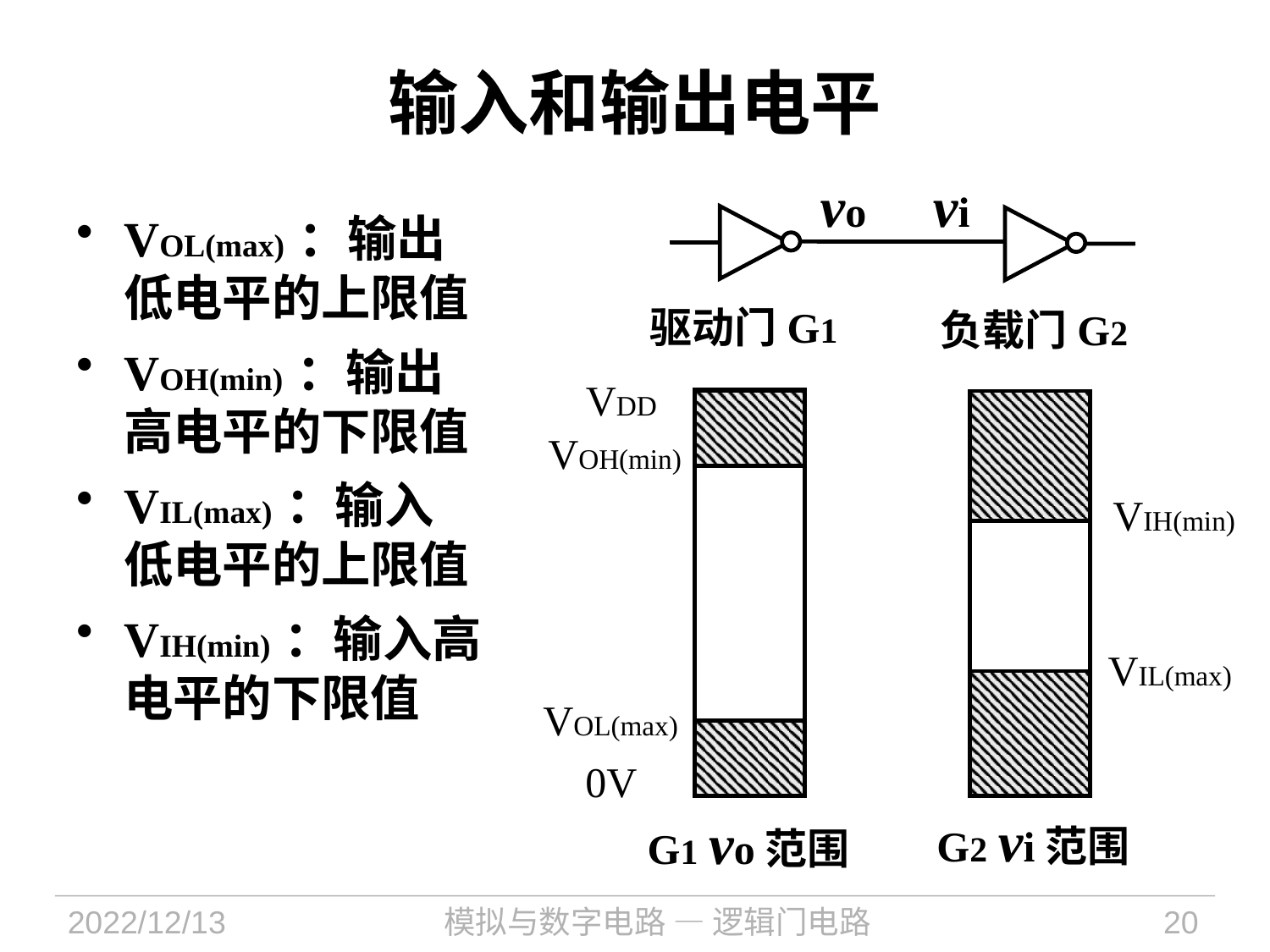

输入和输出电平
vo
vi
VOL(max) ：输出低电平的上限值
VOH(min) ：输出高电平的下限值
VIL(max) ：输入低电平的上限值
VIH(min) ：输入高电平的下限值

驱动门G1
负载门G2
VDD

VOH(min)
VOL(max)

0V
G1 vo范围

VIH(min)
VIL(max)

G2 vi范围

2022/12/13
模拟与数字电路 — 逻辑门电路
20